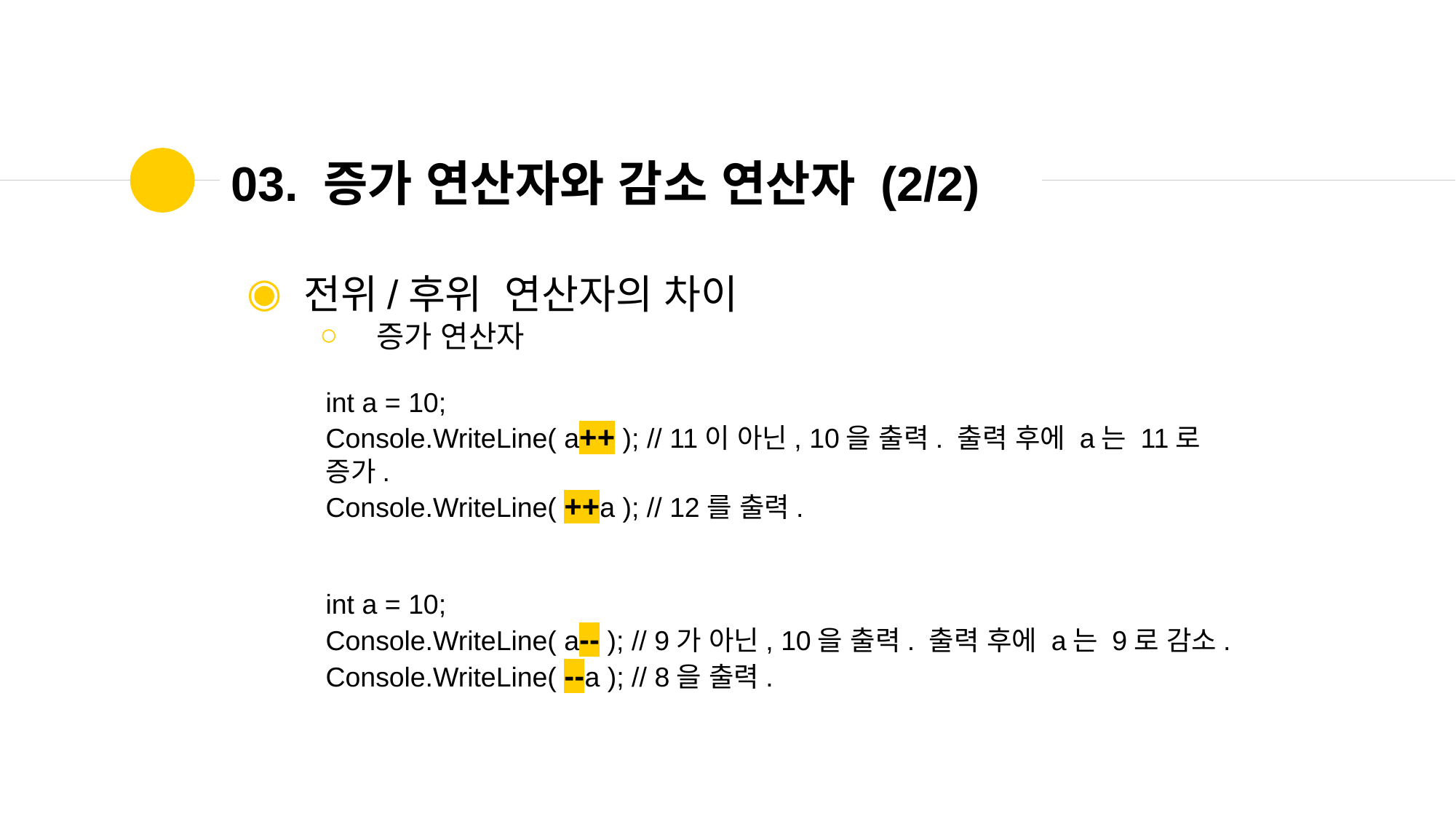

# 03. 증가 연산자와 감소 연산자 (2/2)
전위/후위  연산자의 차이
증가 연산자

감소 연산자

int a = 10;
Console.WriteLine( a++ ); // 11이 아닌, 10을 출력. 출력 후에 a는 11로 증가.
Console.WriteLine( ++a ); // 12를 출력.
int a = 10;
Console.WriteLine( a-- ); // 9가 아닌, 10을 출력. 출력 후에 a는 9로 감소.
Console.WriteLine( --a ); // 8을 출력.